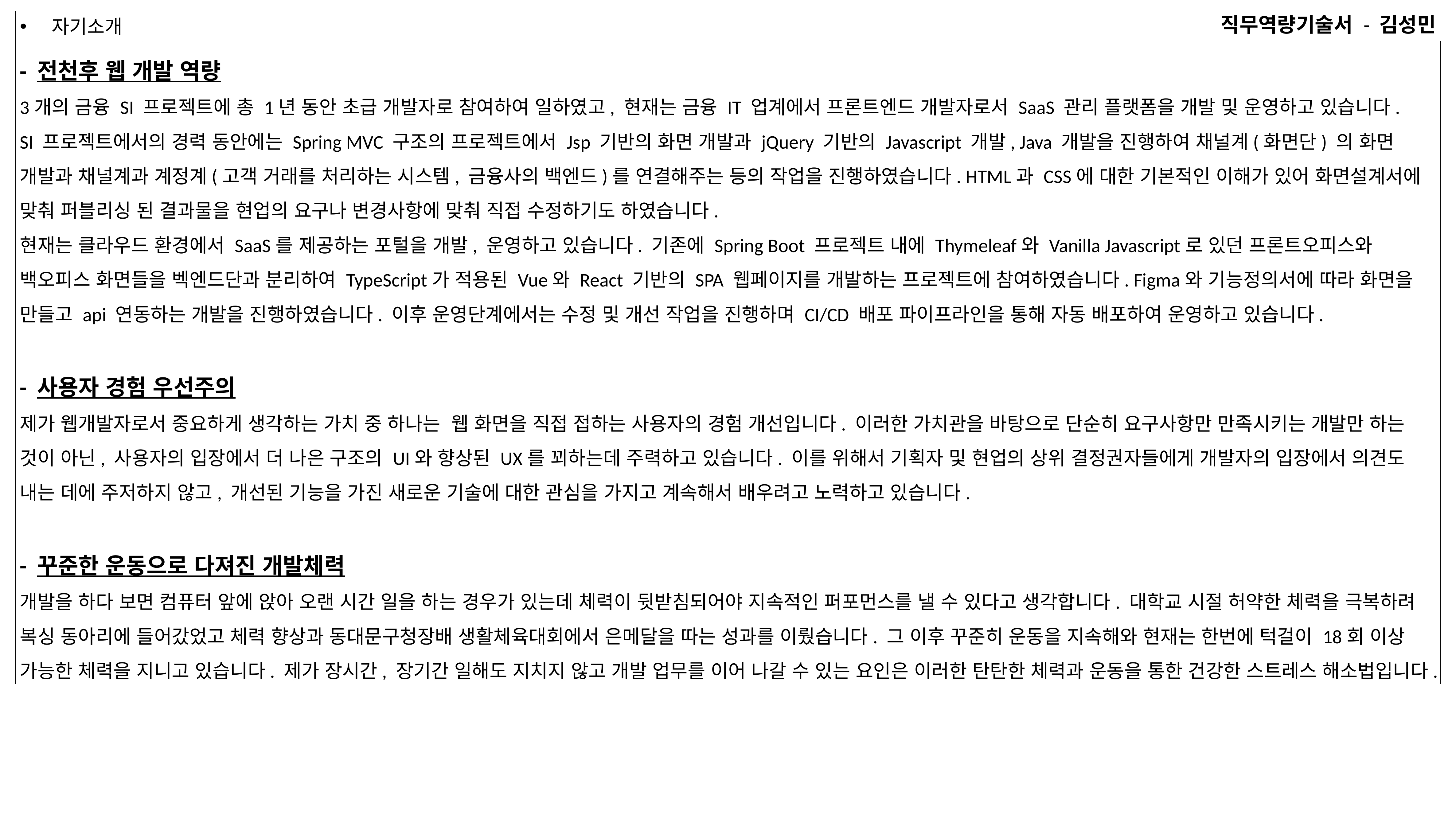

# 직무역량기술서 - 김성민
 자기소개
- 전천후 웹 개발 역량
3개의 금융 SI 프로젝트에 총 1년 동안 초급 개발자로 참여하여 일하였고, 현재는 금융 IT 업계에서 프론트엔드 개발자로서 SaaS 관리 플랫폼을 개발 및 운영하고 있습니다.
SI 프로젝트에서의 경력 동안에는 Spring MVC 구조의 프로젝트에서 Jsp 기반의 화면 개발과 jQuery 기반의 Javascript 개발, Java 개발을 진행하여 채널계(화면단) 의 화면 개발과 채널계과 계정계(고객 거래를 처리하는 시스템, 금융사의 백엔드)를 연결해주는 등의 작업을 진행하였습니다. HTML과 CSS에 대한 기본적인 이해가 있어 화면설계서에 맞춰 퍼블리싱 된 결과물을 현업의 요구나 변경사항에 맞춰 직접 수정하기도 하였습니다.
현재는 클라우드 환경에서 SaaS를 제공하는 포털을 개발, 운영하고 있습니다. 기존에 Spring Boot 프로젝트 내에 Thymeleaf와 Vanilla Javascript로 있던 프론트오피스와 백오피스 화면들을 벡엔드단과 분리하여 TypeScript가 적용된 Vue와 React 기반의 SPA 웹페이지를 개발하는 프로젝트에 참여하였습니다. Figma와 기능정의서에 따라 화면을 만들고 api 연동하는 개발을 진행하였습니다. 이후 운영단계에서는 수정 및 개선 작업을 진행하며 CI/CD 배포 파이프라인을 통해 자동 배포하여 운영하고 있습니다.

- 사용자 경험 우선주의
제가 웹개발자로서 중요하게 생각하는 가치 중 하나는  웹 화면을 직접 접하는 사용자의 경험 개선입니다. 이러한 가치관을 바탕으로 단순히 요구사항만 만족시키는 개발만 하는 것이 아닌, 사용자의 입장에서 더 나은 구조의 UI와 향상된 UX를 꾀하는데 주력하고 있습니다. 이를 위해서 기획자 및 현업의 상위 결정권자들에게 개발자의 입장에서 의견도 내는 데에 주저하지 않고, 개선된 기능을 가진 새로운 기술에 대한 관심을 가지고 계속해서 배우려고 노력하고 있습니다.

- 꾸준한 운동으로 다져진 개발체력
개발을 하다 보면 컴퓨터 앞에 앉아 오랜 시간 일을 하는 경우가 있는데 체력이 뒷받침되어야 지속적인 퍼포먼스를 낼 수 있다고 생각합니다. 대학교 시절 허약한 체력을 극복하려 복싱 동아리에 들어갔었고 체력 향상과 동대문구청장배 생활체육대회에서 은메달을 따는 성과를 이뤘습니다. 그 이후 꾸준히 운동을 지속해와 현재는 한번에 턱걸이 18회 이상 가능한 체력을 지니고 있습니다. 제가 장시간, 장기간 일해도 지치지 않고 개발 업무를 이어 나갈 수 있는 요인은 이러한 탄탄한 체력과 운동을 통한 건강한 스트레스 해소법입니다.